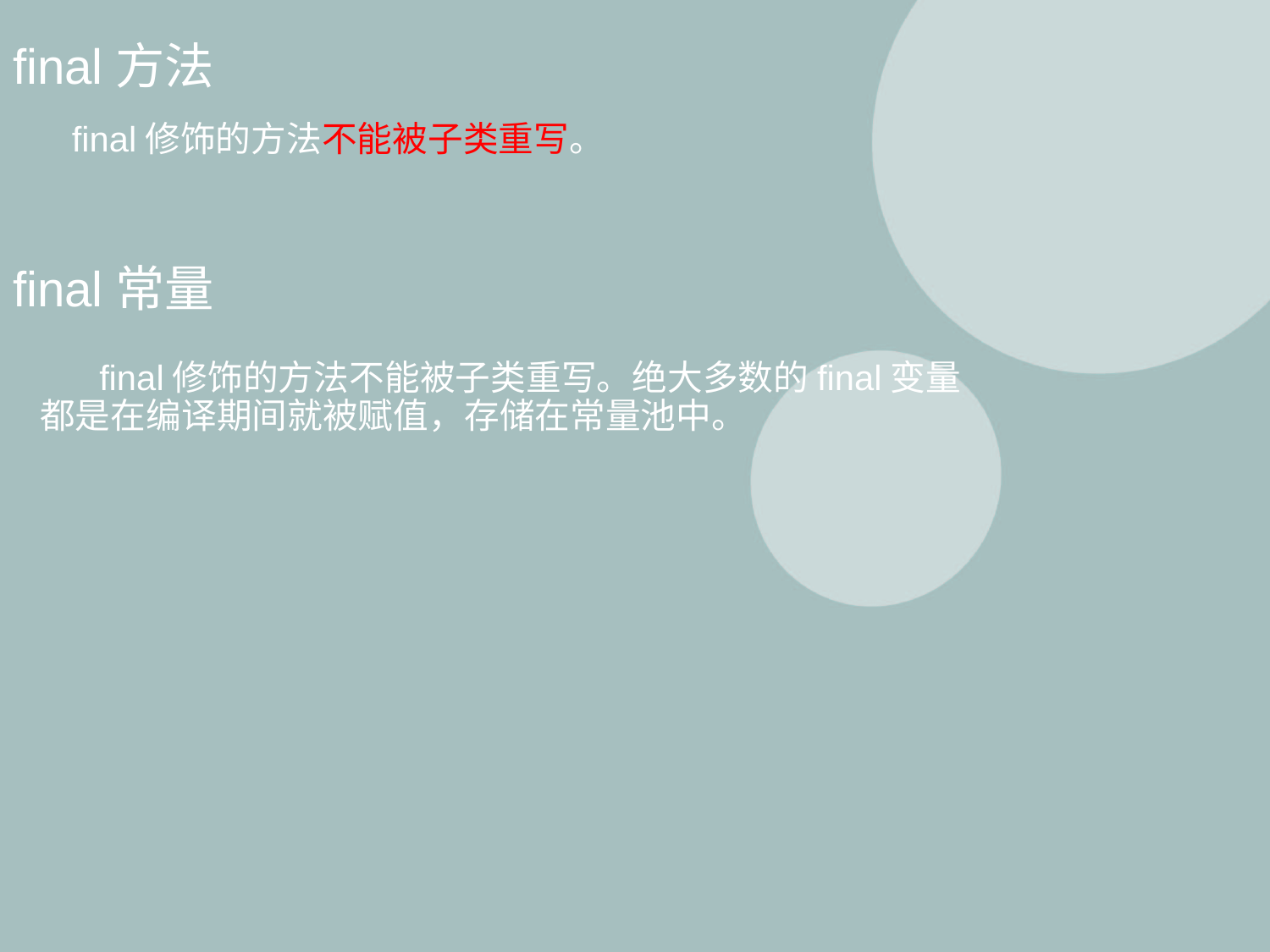

# final方法
          final修饰的方法不能被子类重写。
final常量
          final修饰的方法不能被子类重写。绝大多数的final变量都是在编译期间就被赋值，存储在常量池中。